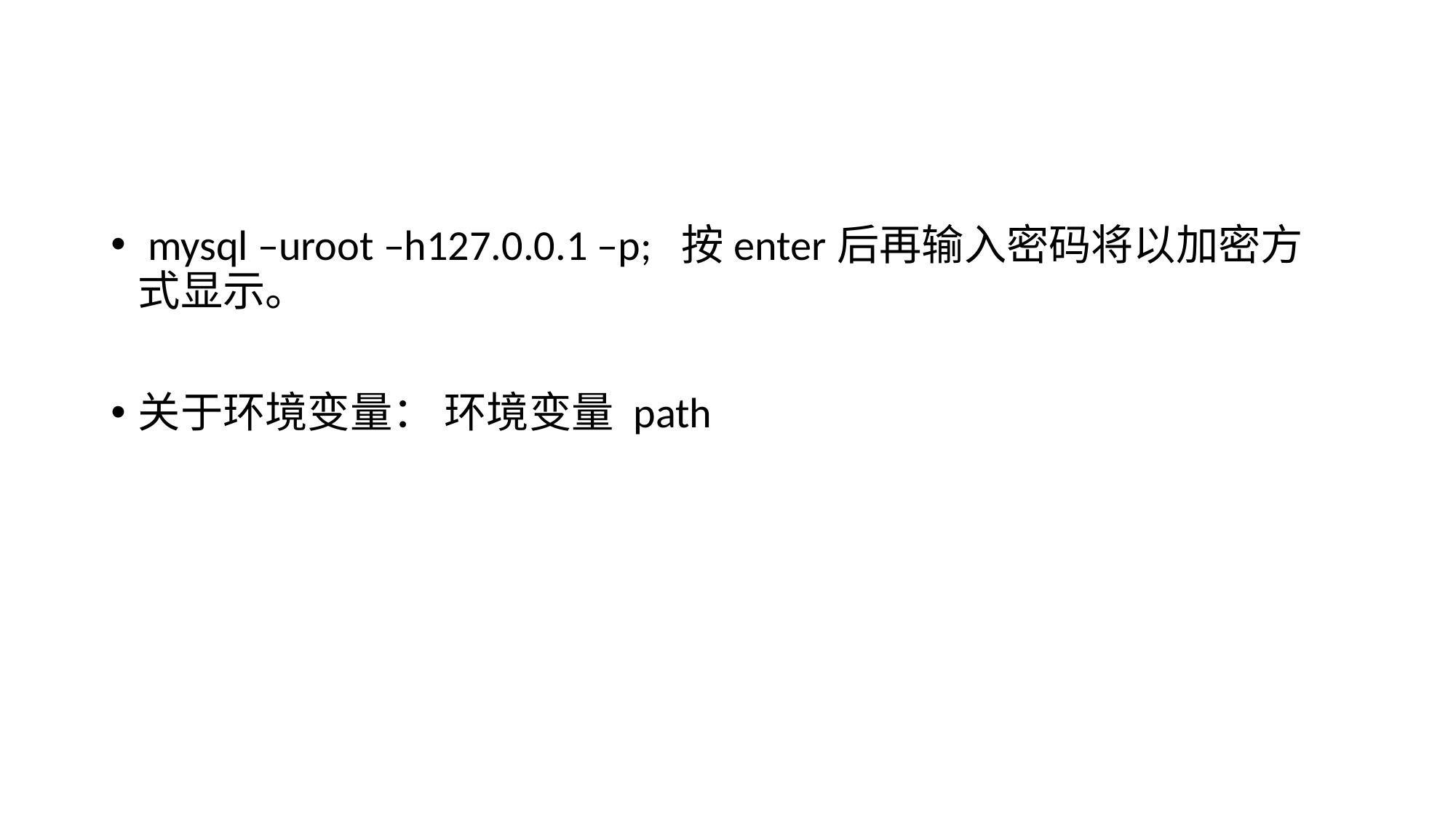

#
 mysql –uroot –h127.0.0.1 –p;  按enter后再输入密码将以加密方式显示。

关于环境变量： 环境变量 path